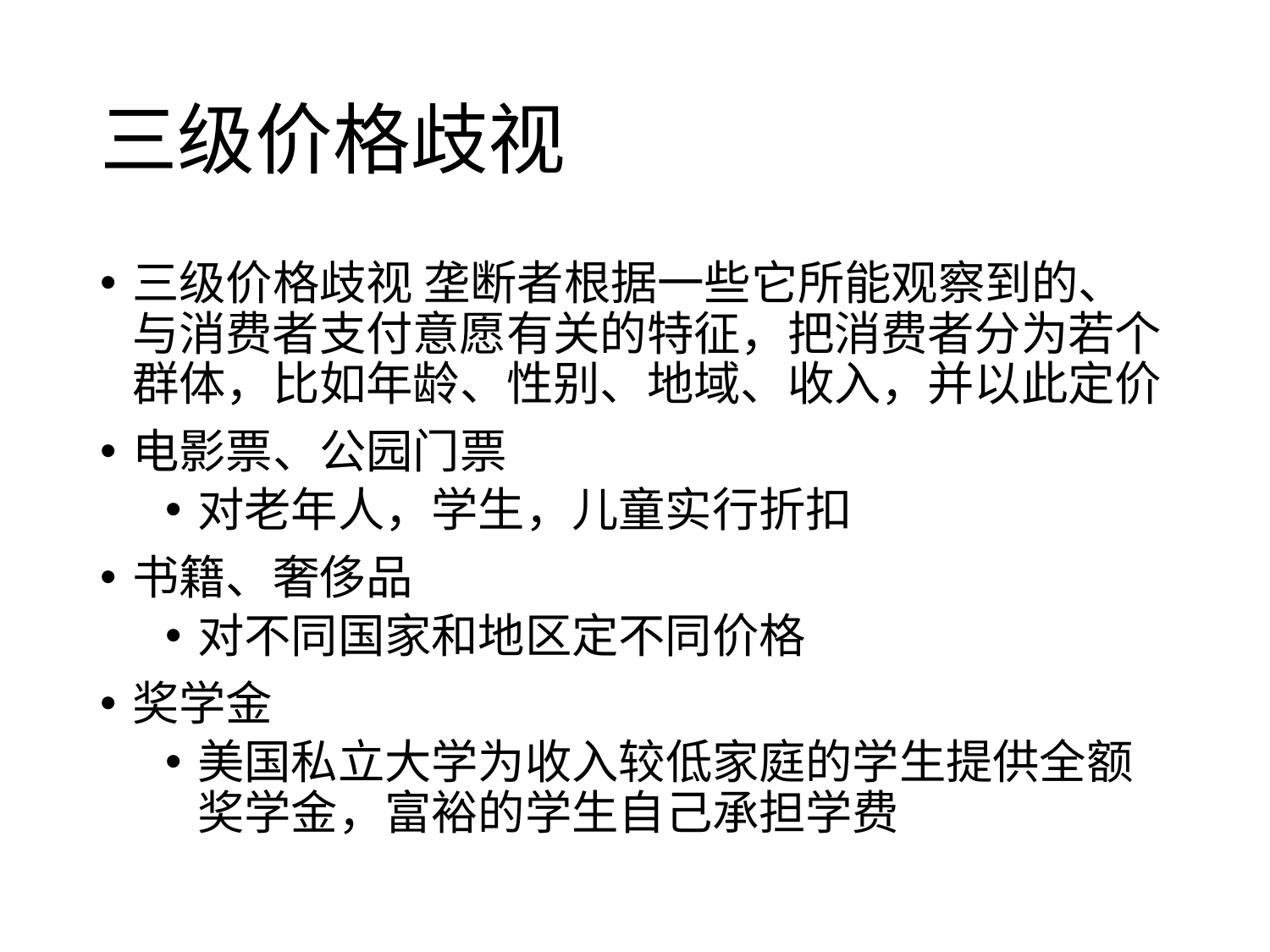

# 三级价格歧视
三级价格歧视 垄断者根据一些它所能观察到的、与消费者支付意愿有关的特征，把消费者分为若个群体，比如年龄、性别、地域、收入，并以此定价
电影票、公园门票
对老年人，学生，儿童实行折扣
书籍、奢侈品
对不同国家和地区定不同价格
奖学金
美国私立大学为收入较低家庭的学生提供全额奖学金，富裕的学生自己承担学费